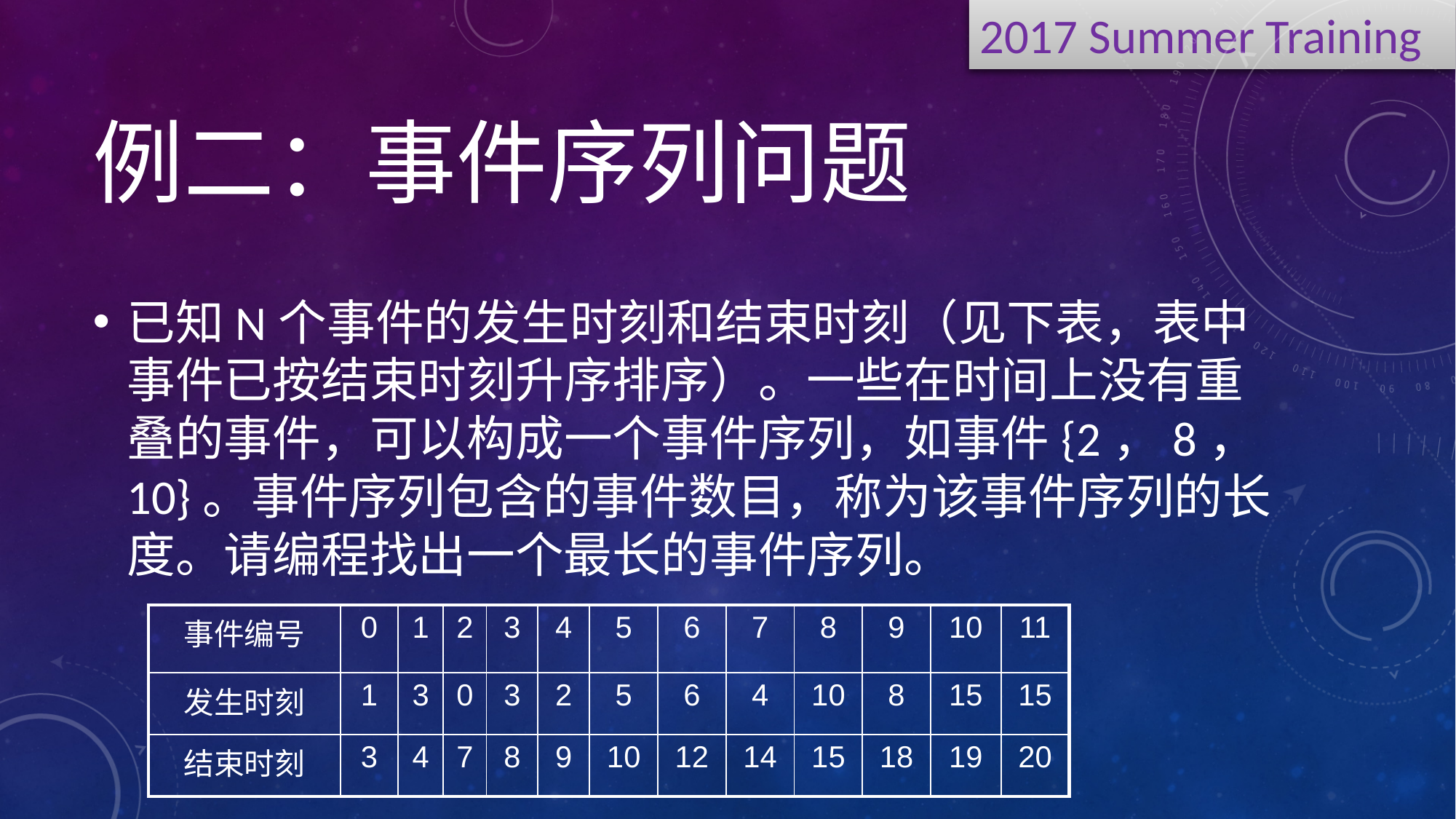

# 例二：事件序列问题
已知N个事件的发生时刻和结束时刻（见下表，表中事件已按结束时刻升序排序）。一些在时间上没有重叠的事件，可以构成一个事件序列，如事件{2，8，10}。事件序列包含的事件数目，称为该事件序列的长度。请编程找出一个最长的事件序列。

| 事件编号 | 0 | 1 | 2 | 3 | 4 | 5 | 6 | 7 | 8 | 9 | 10 | 11 |
| --- | --- | --- | --- | --- | --- | --- | --- | --- | --- | --- | --- | --- |
| 发生时刻 | 1 | 3 | 0 | 3 | 2 | 5 | 6 | 4 | 10 | 8 | 15 | 15 |
| 结束时刻 | 3 | 4 | 7 | 8 | 9 | 10 | 12 | 14 | 15 | 18 | 19 | 20 |